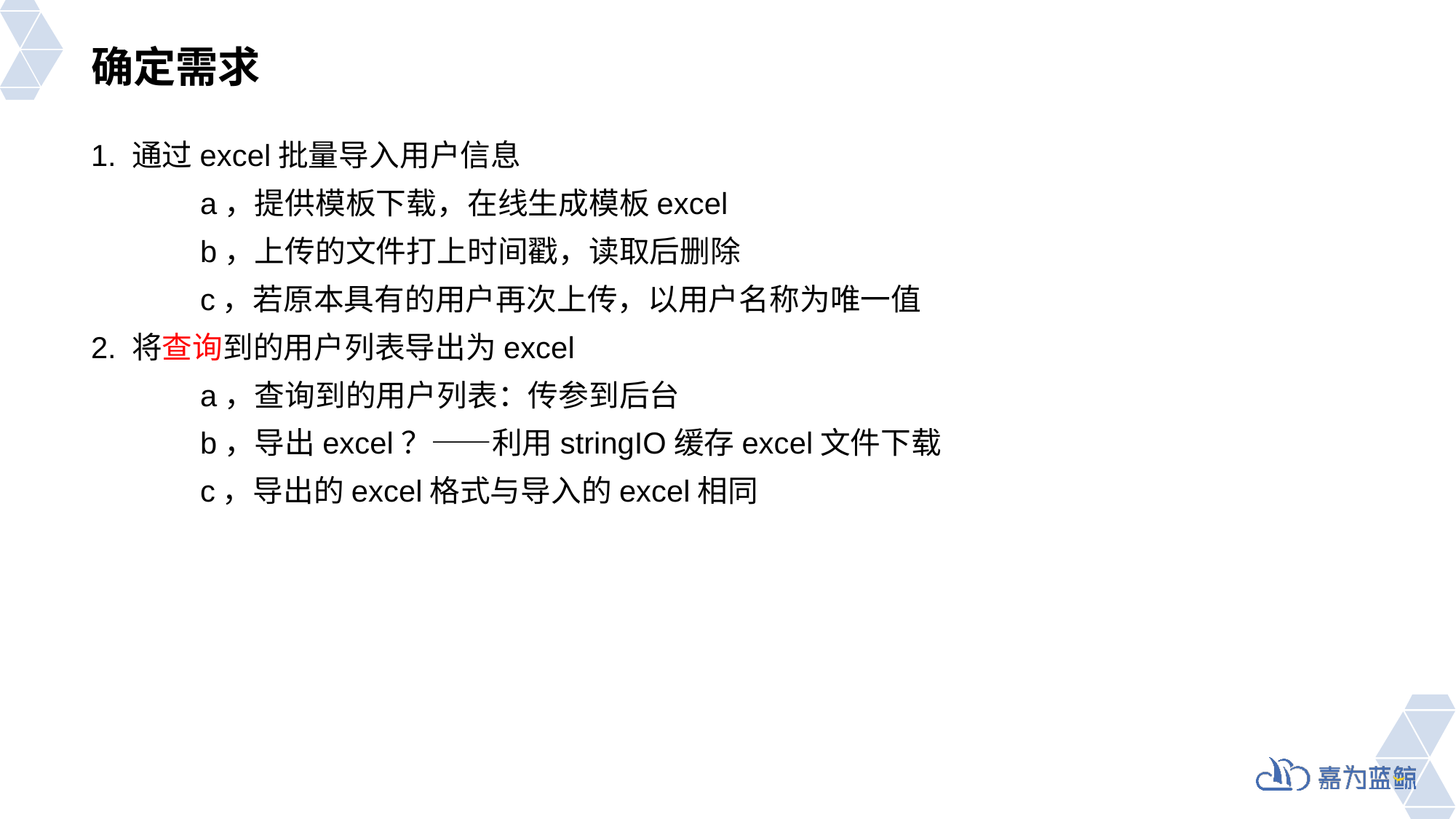

# 确定需求
1. 通过excel批量导入用户信息
	a，提供模板下载，在线生成模板excel
	b，上传的文件打上时间戳，读取后删除
	c，若原本具有的用户再次上传，以用户名称为唯一值
2. 将查询到的用户列表导出为excel
	a，查询到的用户列表：传参到后台
	b，导出excel？——利用stringIO缓存excel文件下载
	c，导出的excel格式与导入的excel相同